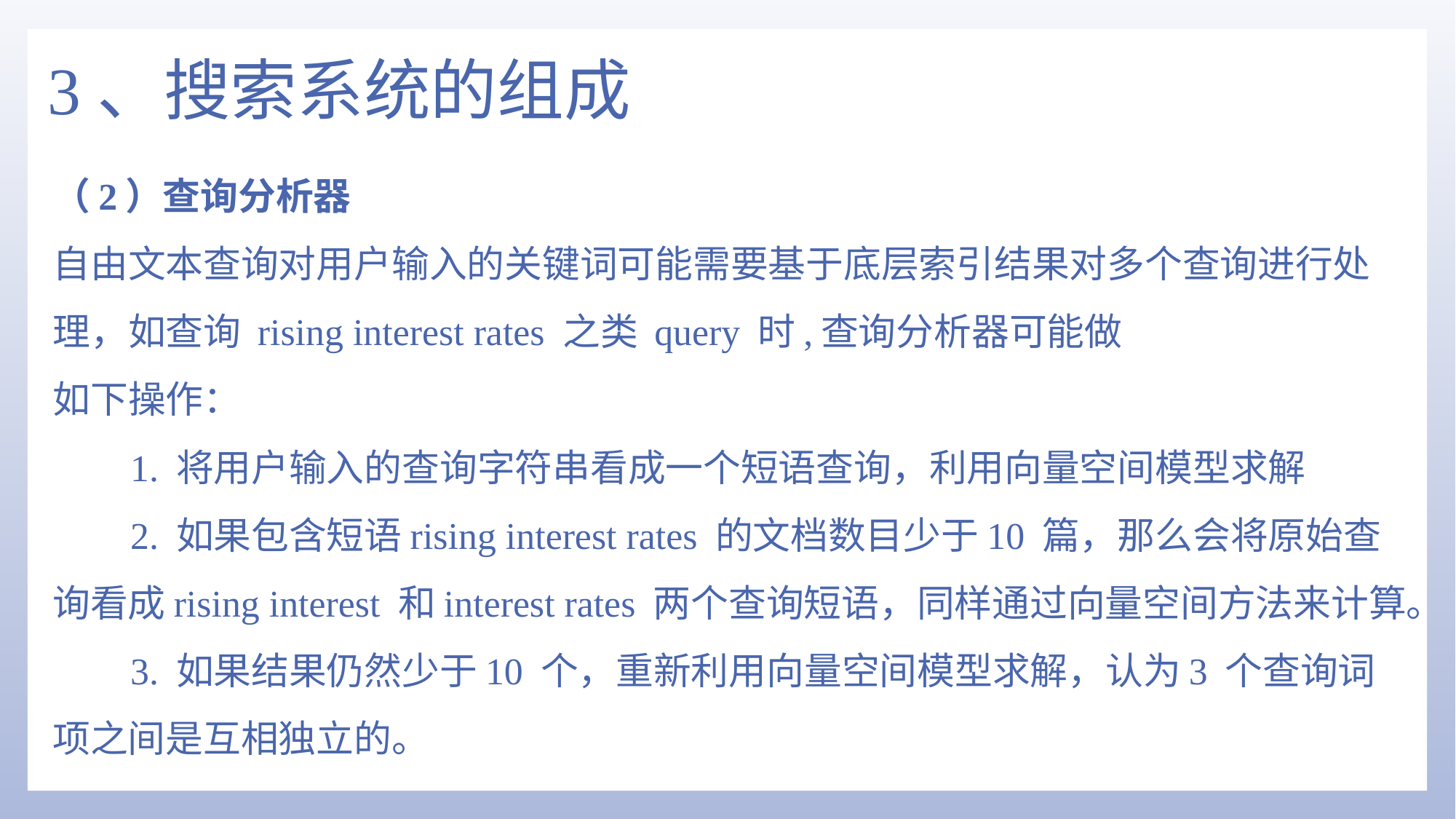

# 3、搜索系统的组成
（2）查询分析器
自由文本查询对用户输入的关键词可能需要基于底层索引结果对多个查询进行处理，如查询 rising interest rates 之类 query 时,查询分析器可能做
如下操作：
1. 将用户输入的查询字符串看成一个短语查询，利用向量空间模型求解
2. 如果包含短语rising interest rates 的文档数目少于10 篇，那么会将原始查询看成rising interest 和interest rates 两个查询短语，同样通过向量空间方法来计算。
3. 如果结果仍然少于10 个，重新利用向量空间模型求解，认为3 个查询词项之间是互相独立的。